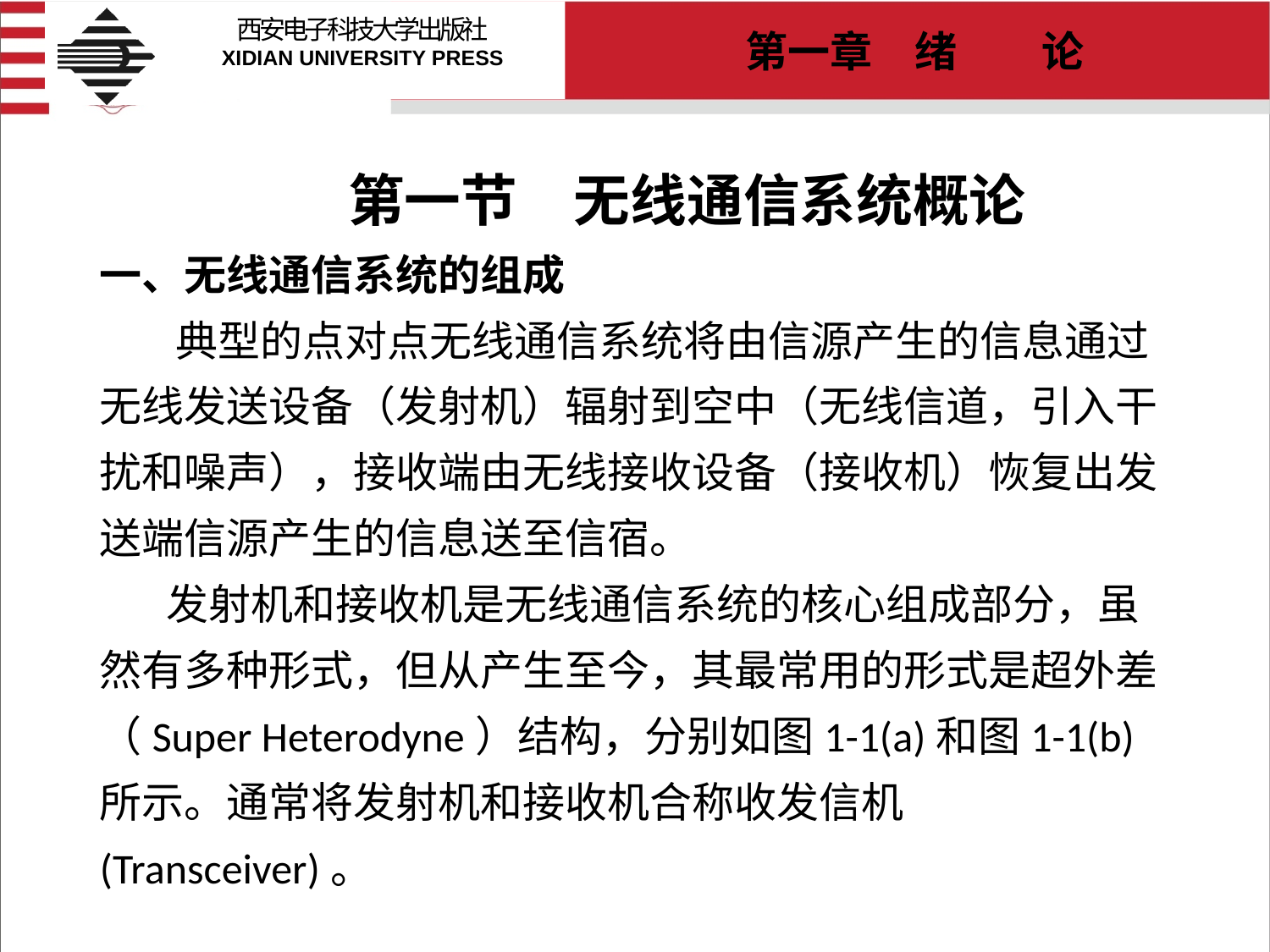

# 第一节　无线通信系统概论 一、无线通信系统的组成 典型的点对点无线通信系统将由信源产生的信息通过无线发送设备（发射机）辐射到空中（无线信道，引入干扰和噪声），接收端由无线接收设备（接收机）恢复出发送端信源产生的信息送至信宿。 发射机和接收机是无线通信系统的核心组成部分，虽然有多种形式，但从产生至今，其最常用的形式是超外差（Super Heterodyne）结构，分别如图1-1(a)和图1-1(b) 所示。通常将发射机和接收机合称收发信机(Transceiver)。